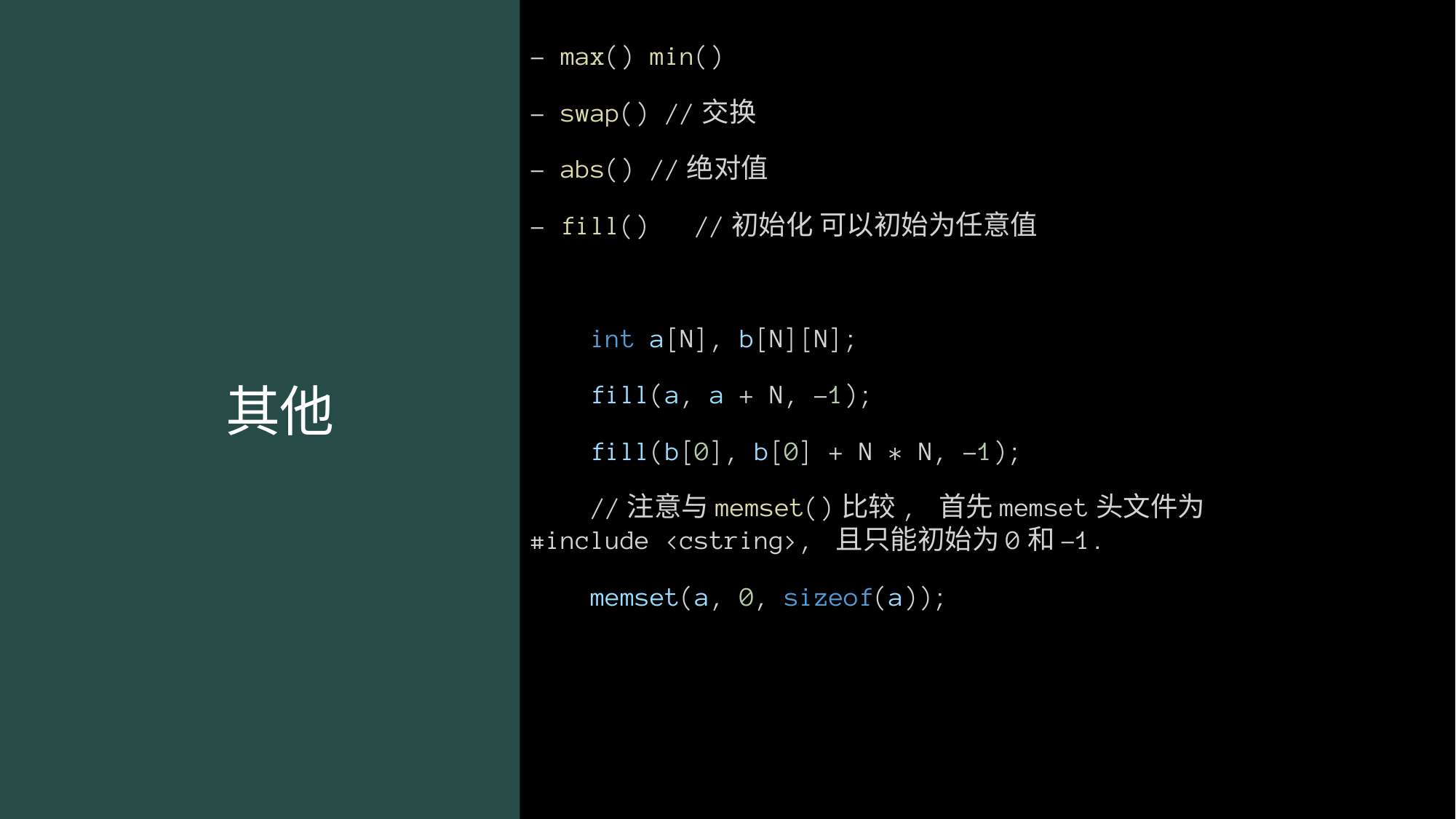

- max() min()
- swap() //交换
- abs() //绝对值
- fill()   //初始化 可以初始为任意值

    int a[N], b[N][N];
    fill(a, a + N, -1);
    fill(b[0], b[0] + N * N, -1);
    //注意与memset()比较, 首先memset头文件为#include <cstring>, 且只能初始为0和-1.
    memset(a, 0, sizeof(a));

# 其他